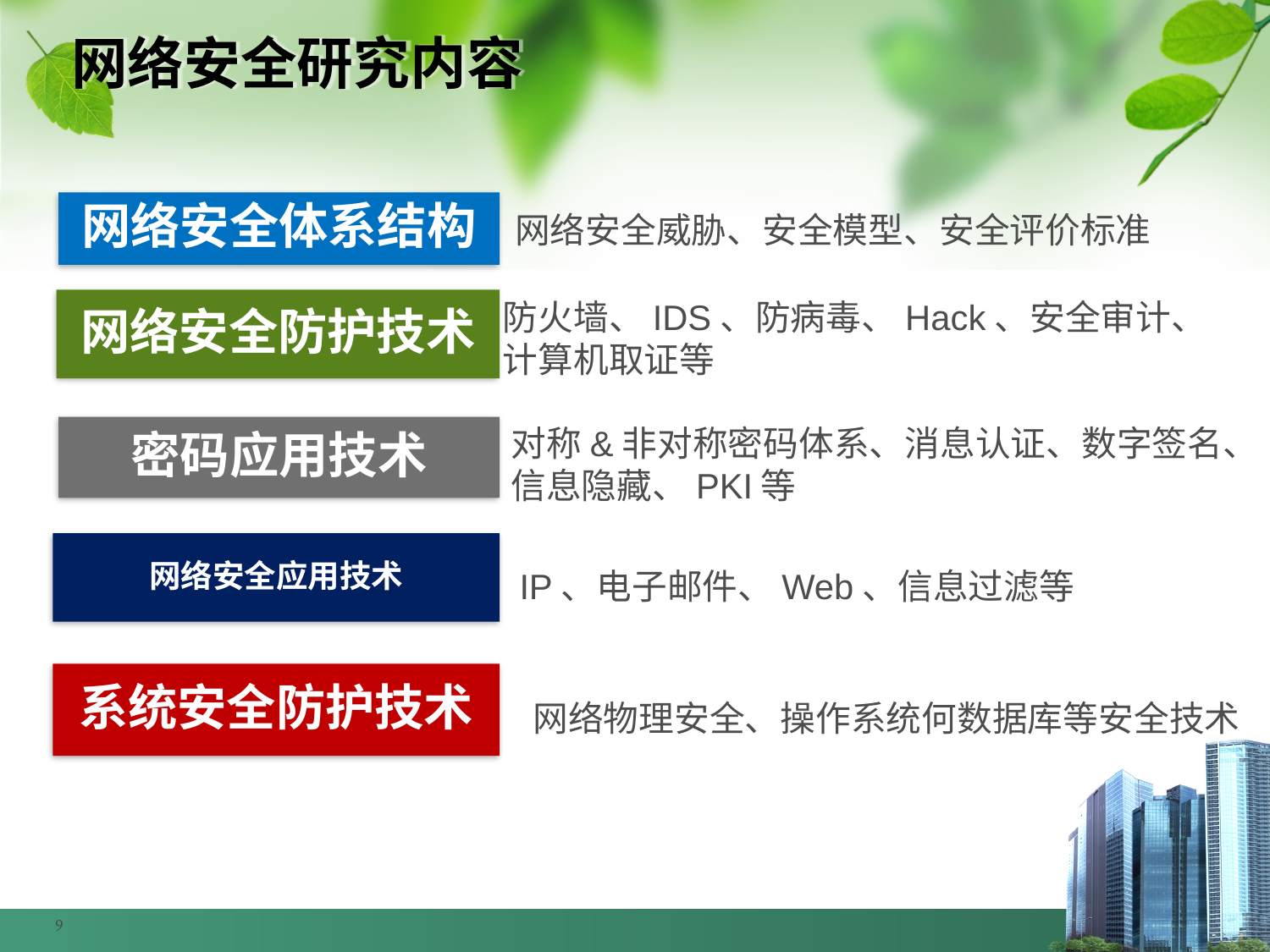

# 网络安全研究内容
网络安全体系结构
网络安全威胁、安全模型、安全评价标准
防火墙、IDS、防病毒、Hack、安全审计、
计算机取证等
网络安全防护技术
对称&非对称密码体系、消息认证、数字签名、
信息隐藏、PKI等
密码应用技术
网络安全应用技术
IP、电子邮件、Web、信息过滤等
系统安全防护技术
网络物理安全、操作系统何数据库等安全技术
9